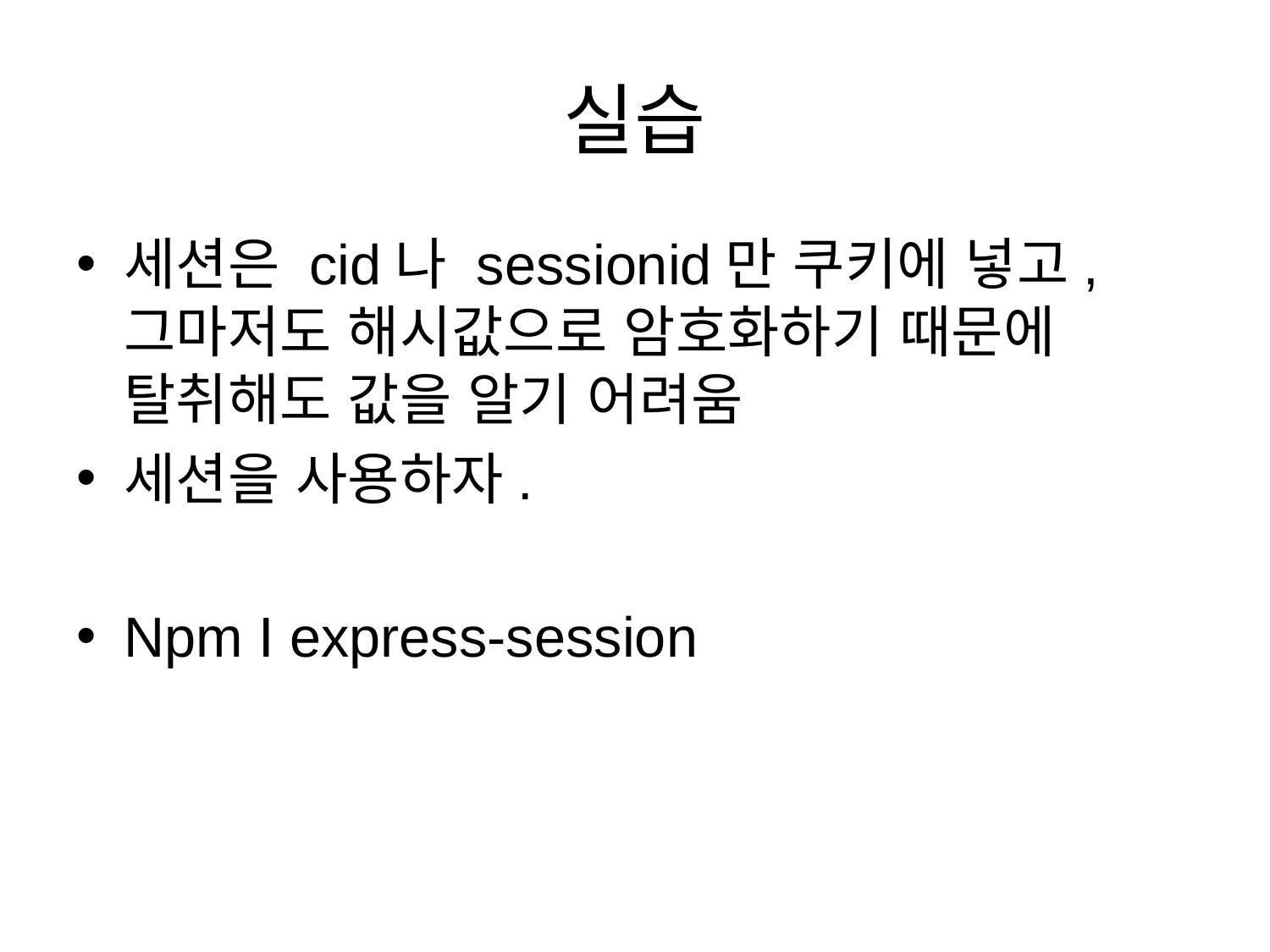

# 실습
세션은 cid나 sessionid만 쿠키에 넣고, 그마저도 해시값으로 암호화하기 때문에 탈취해도 값을 알기 어려움
세션을 사용하자.

Npm I express-session